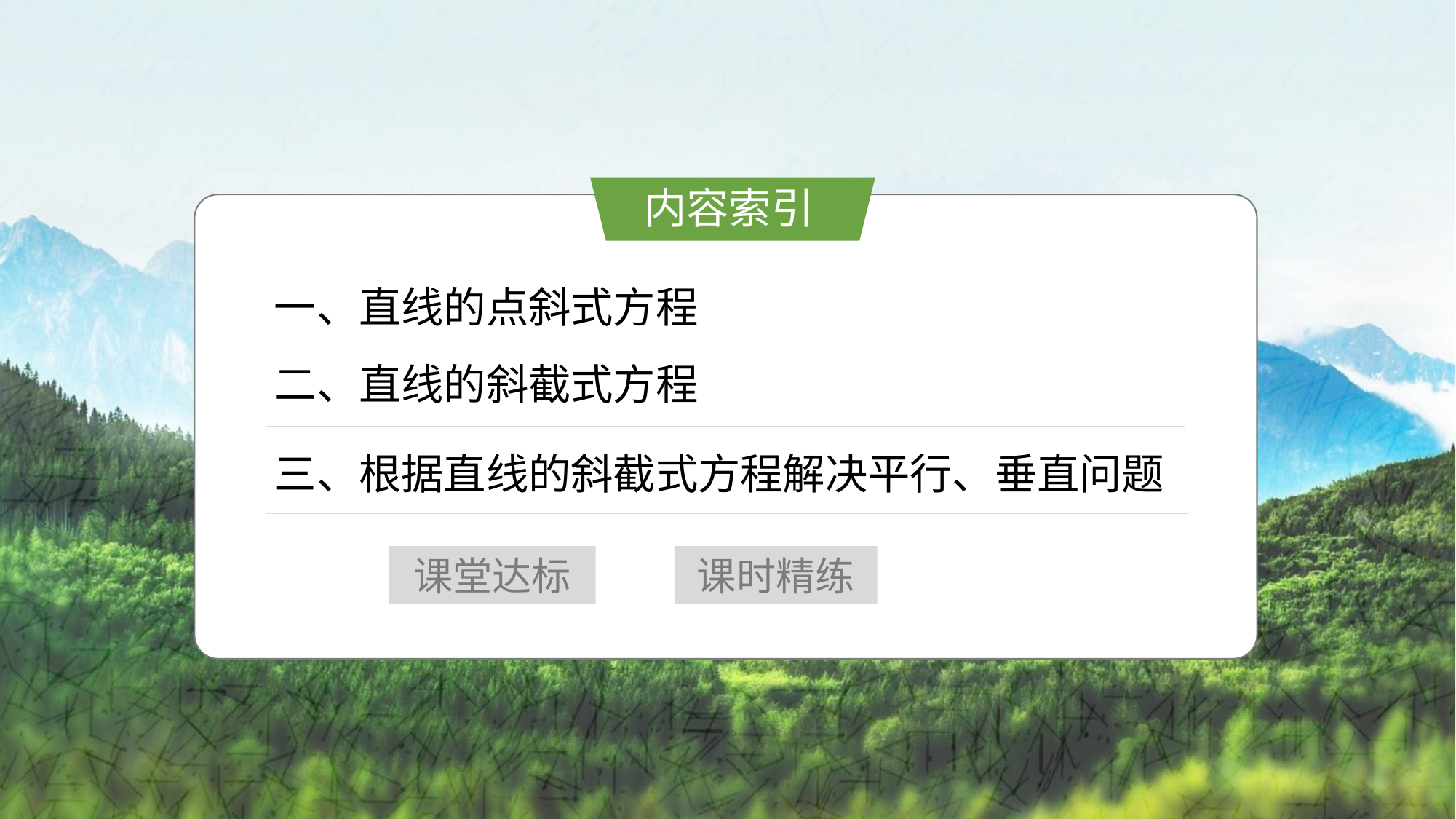

内容索引

一、直线的点斜式方程
二、直线的斜截式方程

三、根据直线的斜截式方程解决平行、垂直问题
课堂达标
课时精练